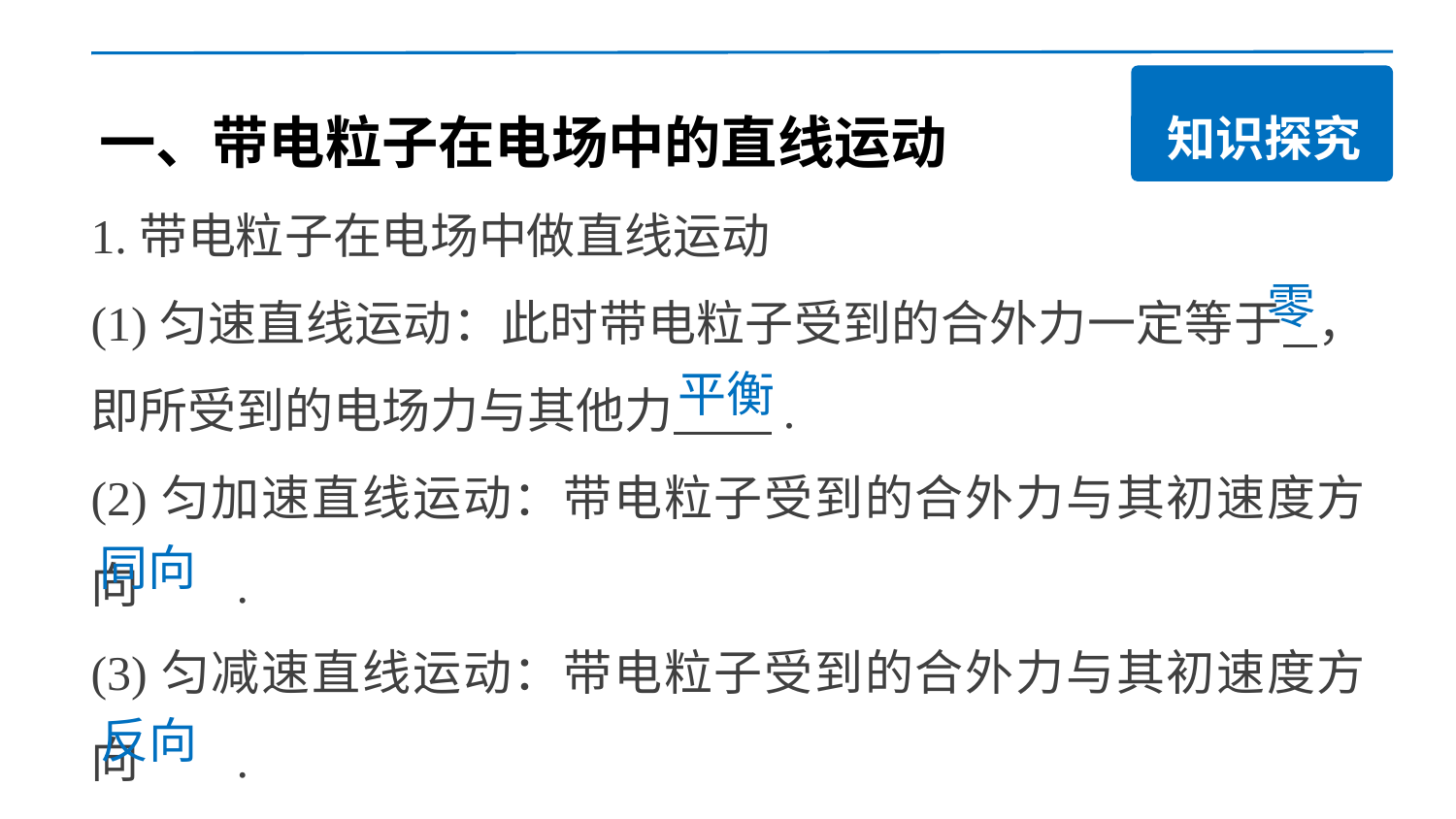

一、带电粒子在电场中的直线运动

知识探究
1.带电粒子在电场中做直线运动
(1)匀速直线运动：此时带电粒子受到的合外力一定等于   ，即所受到的电场力与其他力         .
(2)匀加速直线运动：带电粒子受到的合外力与其初速度方向	.
(3)匀减速直线运动：带电粒子受到的合外力与其初速度方向	.
零
平衡
同向
反向